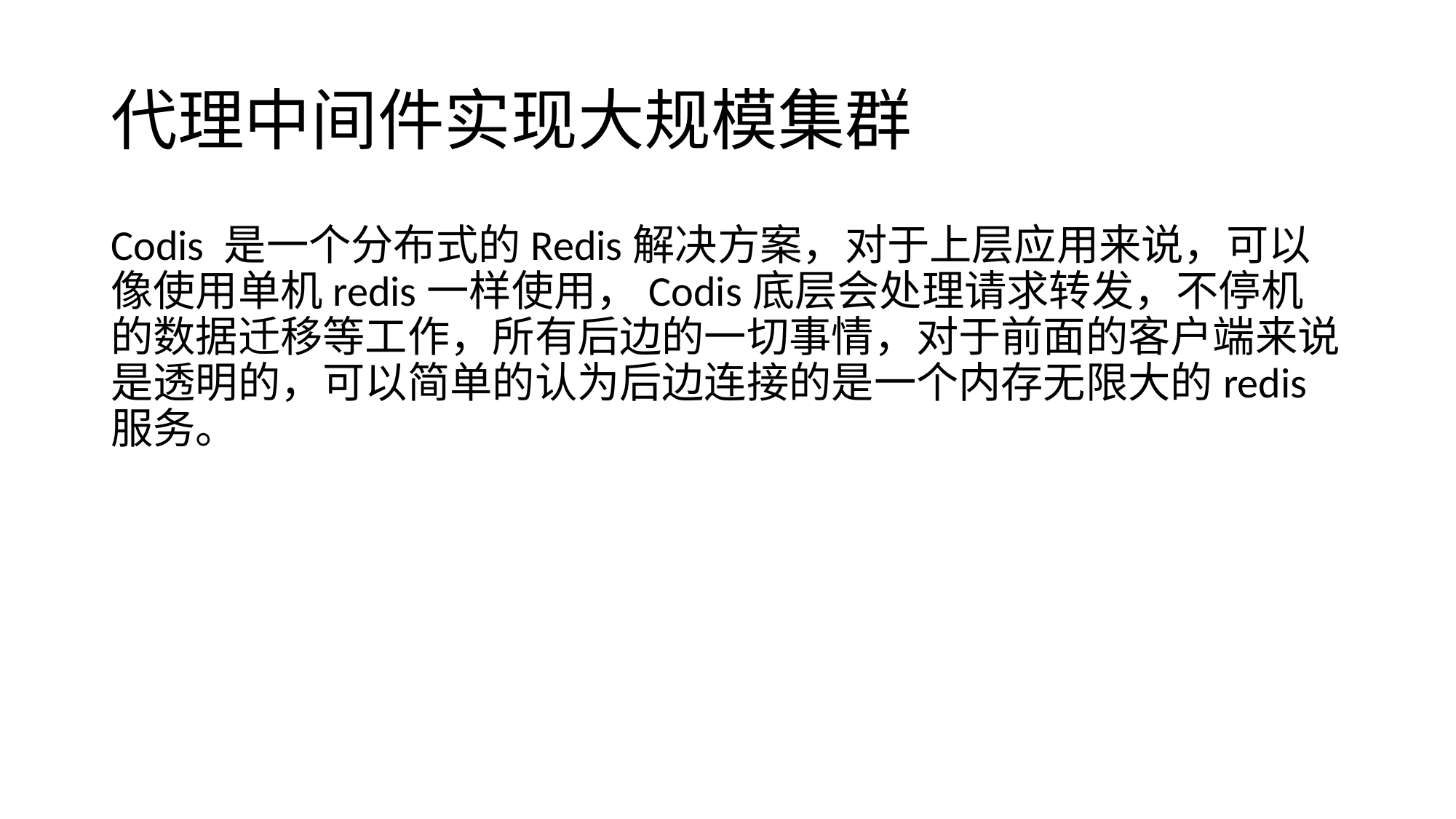

# 代理中间件实现大规模集群
Codis 是一个分布式的Redis解决方案，对于上层应用来说，可以像使用单机redis一样使用，Codis底层会处理请求转发，不停机的数据迁移等工作，所有后边的一切事情，对于前面的客户端来说是透明的，可以简单的认为后边连接的是一个内存无限大的redis服务。